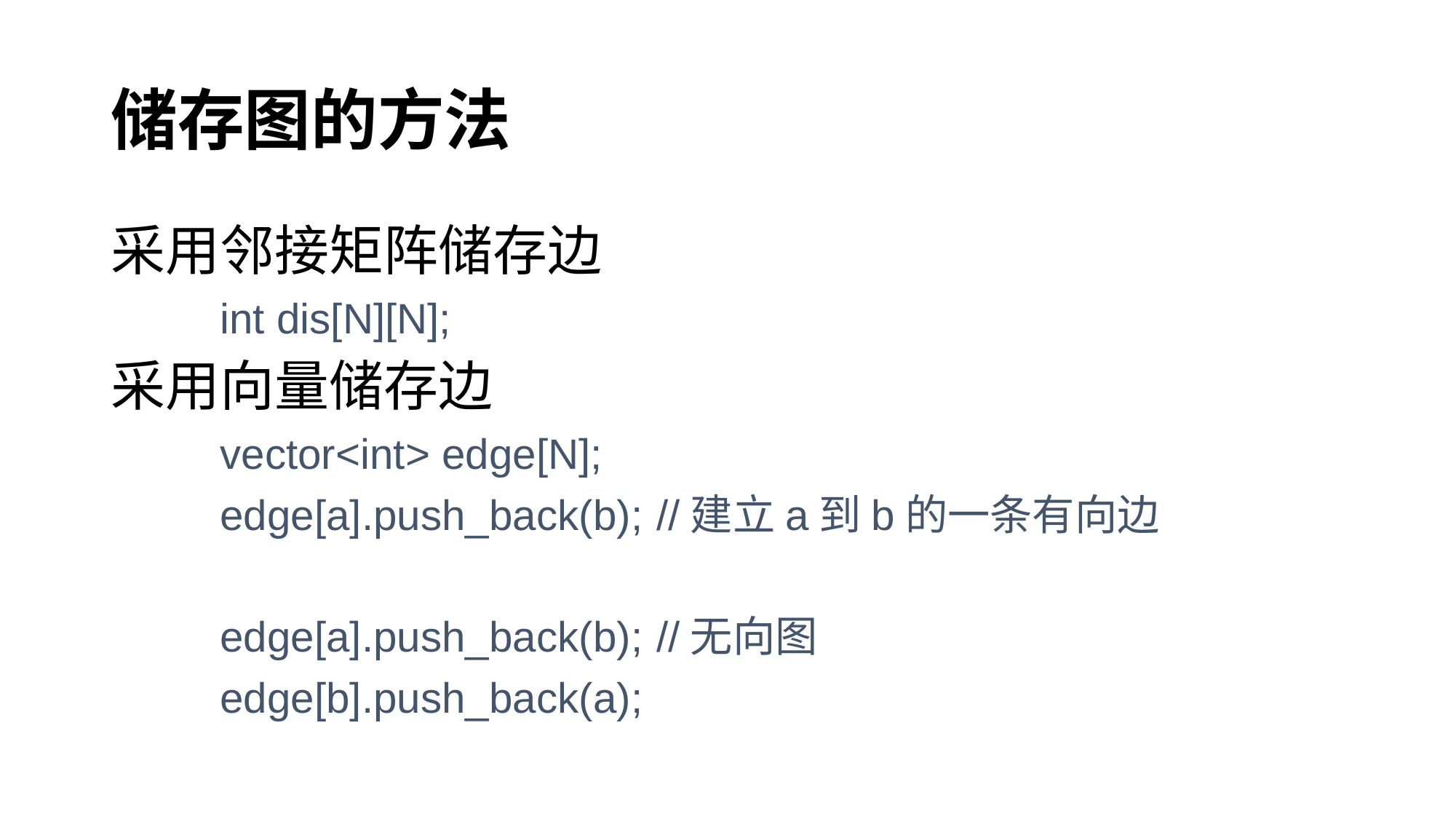

# 储存图的方法
采用邻接矩阵储存边
	int dis[N][N];
采用向量储存边
	vector<int> edge[N];
	edge[a].push_back(b);	//建立a到b的一条有向边

	edge[a].push_back(b);	//无向图
	edge[b].push_back(a);